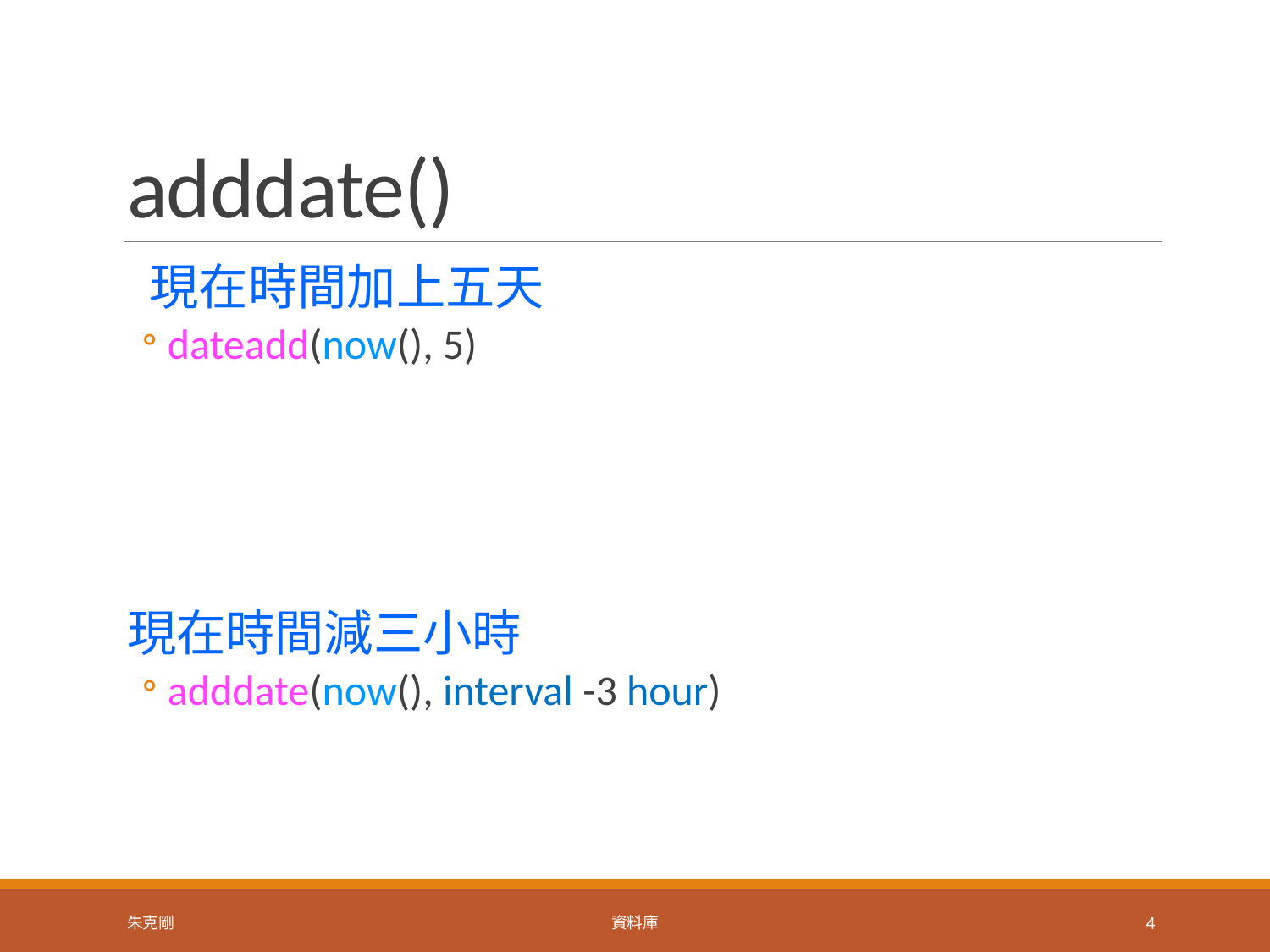

# adddate()
 現在時間加上五天
dateadd(now(), 5)

現在時間減三小時
adddate(now(), interval -3 hour)

朱克剛
資料庫
4